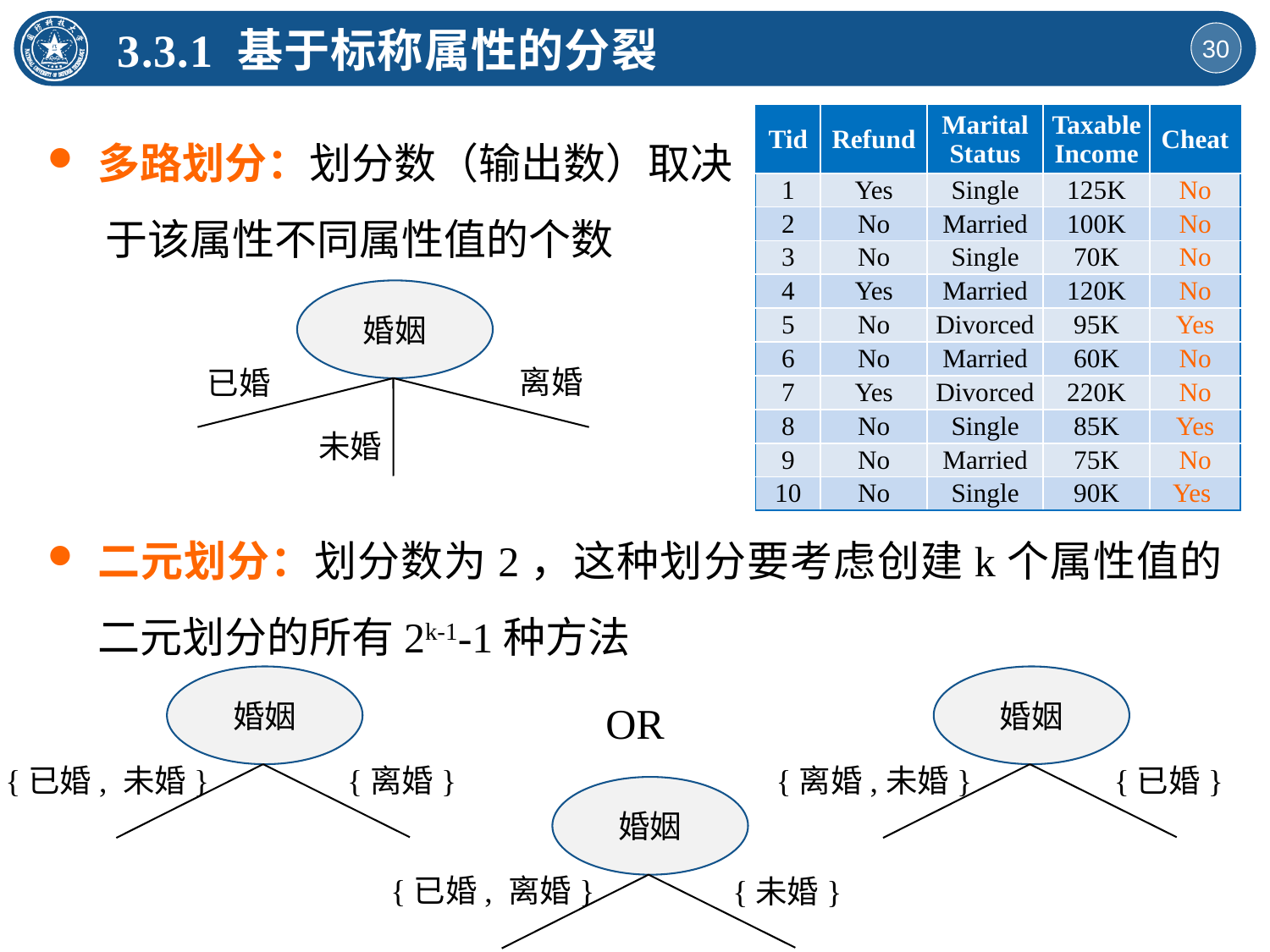

3.3.1 基于标称属性的分裂
多路划分：划分数（输出数）取决
     于该属性不同属性值的个数

二元划分：划分数为2，这种划分要考虑创建k个属性值的二元划分的所有2k-1-1种方法
| Tid | Refund | Marital Status | Taxable Income | Cheat |
| --- | --- | --- | --- | --- |
| 1 | Yes | Single | 125K | No |
| 2 | No | Married | 100K | No |
| 3 | No | Single | 70K | No |
| 4 | Yes | Married | 120K | No |
| 5 | No | Divorced | 95K | Yes |
| 6 | No | Married | 60K | No |
| 7 | Yes | Divorced | 220K | No |
| 8 | No | Single | 85K | Yes |
| 9 | No | Married | 75K | No |
| 10 | No | Single | 90K | Yes |
婚姻
离婚
已婚

未婚
婚姻
{已婚, 未婚}
{离婚}

婚姻
{离婚,未婚}
{已婚}

OR
婚姻
{已婚, 离婚}
{未婚}